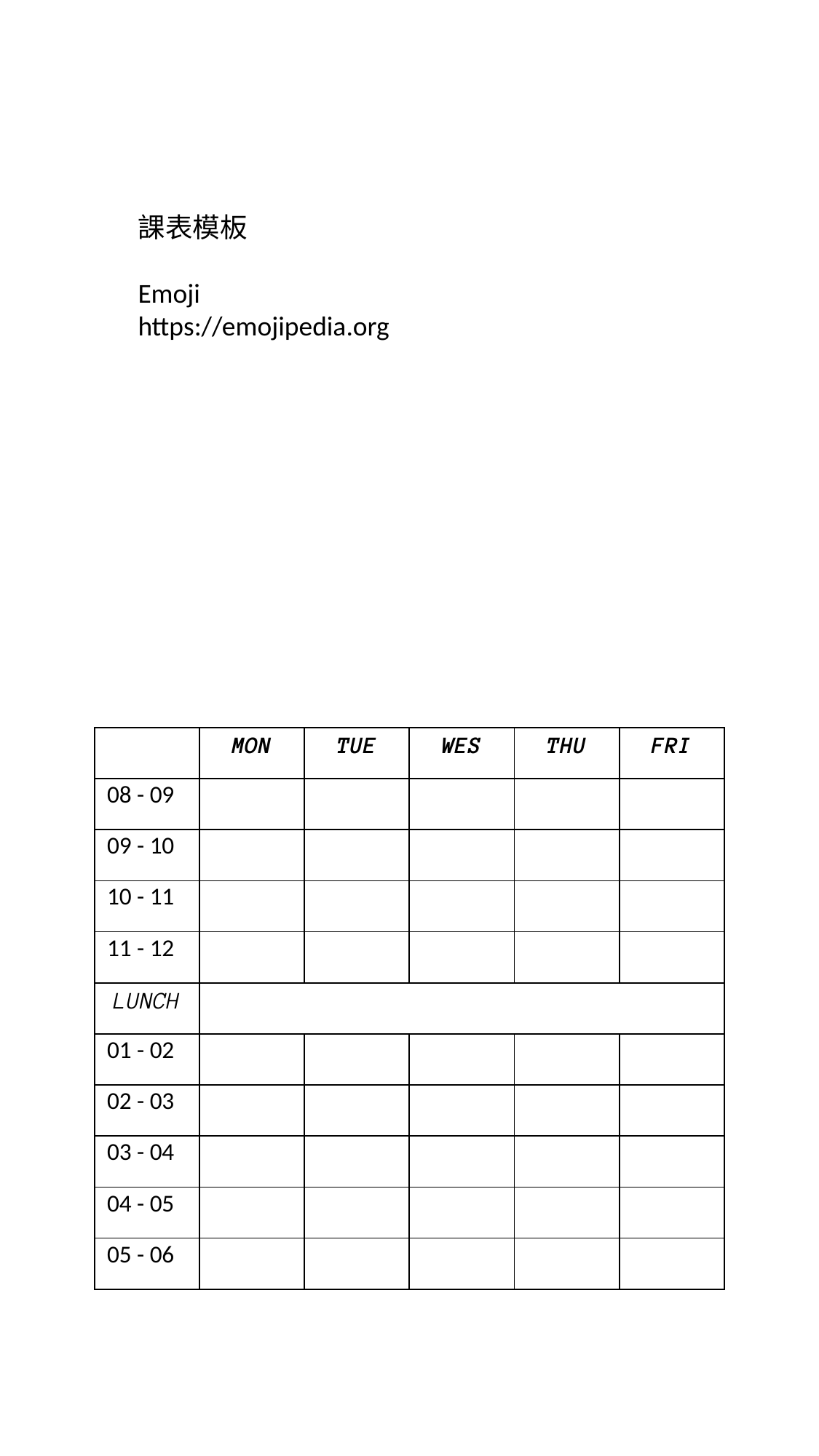

課表模板

Emoji
https://emojipedia.org
|  | MON | TUE | WES | THU | FRI |
| --- | --- | --- | --- | --- | --- |
| 08 - 09 |  |  |  |  |  |
| 09 - 10 |  |  |  |  |  |
| 10 - 11 |  |  |  |  |  |
| 11 - 12 |  |  |  |  |  |
| LUNCH |  |  |  |  |  |
| 01 - 02 |  |  |  |  |  |
| 02 - 03 |  |  |  |  |  |
| 03 - 04 |  |  |  |  |  |
| 04 - 05 |  |  |  |  |  |
| 05 - 06 |  |  |  |  |  |